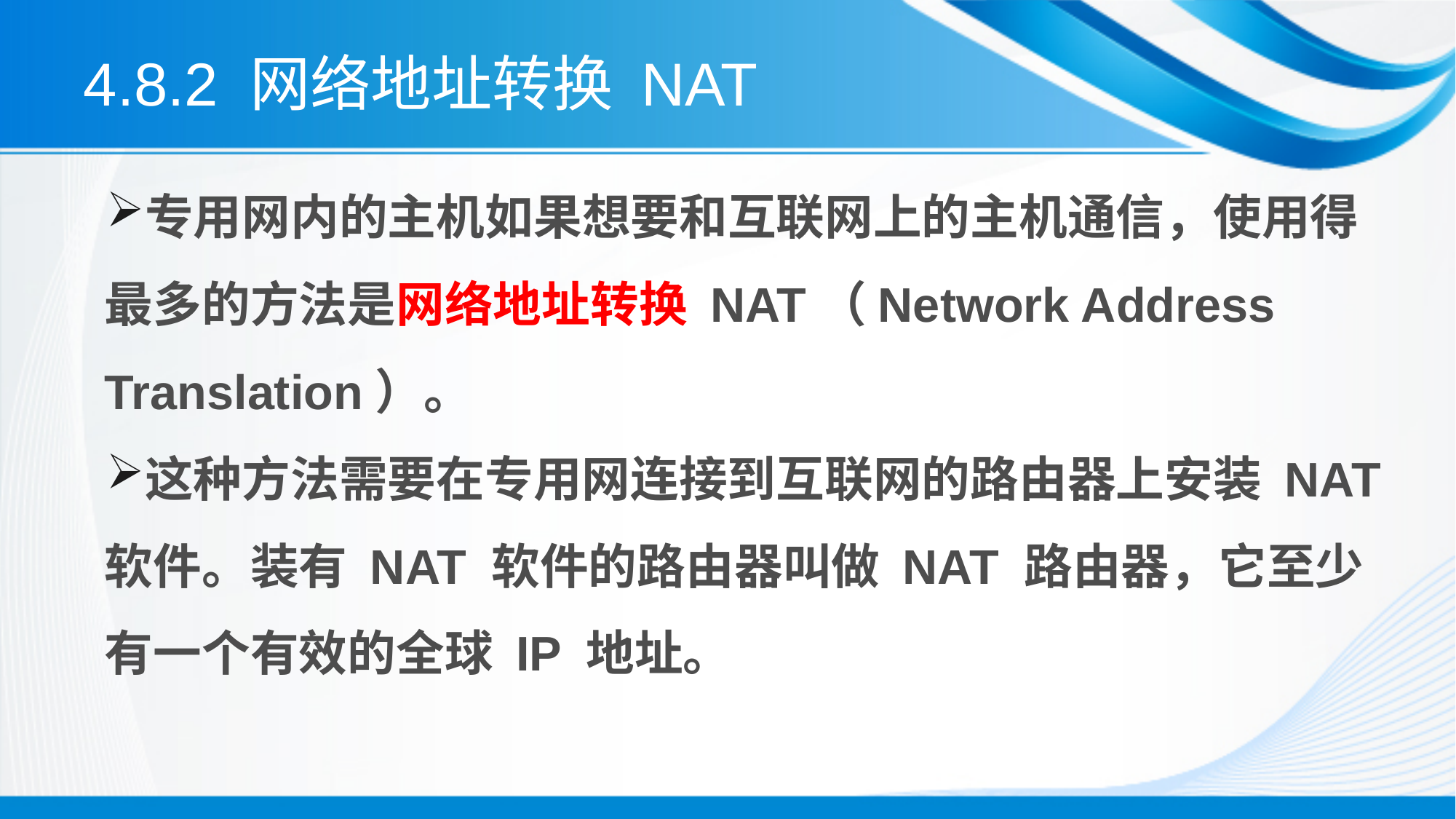

# 4.8.2 网络地址转换 NAT
专用网内的主机如果想要和互联网上的主机通信，使用得最多的方法是网络地址转换 NAT（Network Address Translation）。
这种方法需要在专用网连接到互联网的路由器上安装 NAT 软件。装有 NAT 软件的路由器叫做 NAT 路由器，它至少有一个有效的全球 IP 地址。